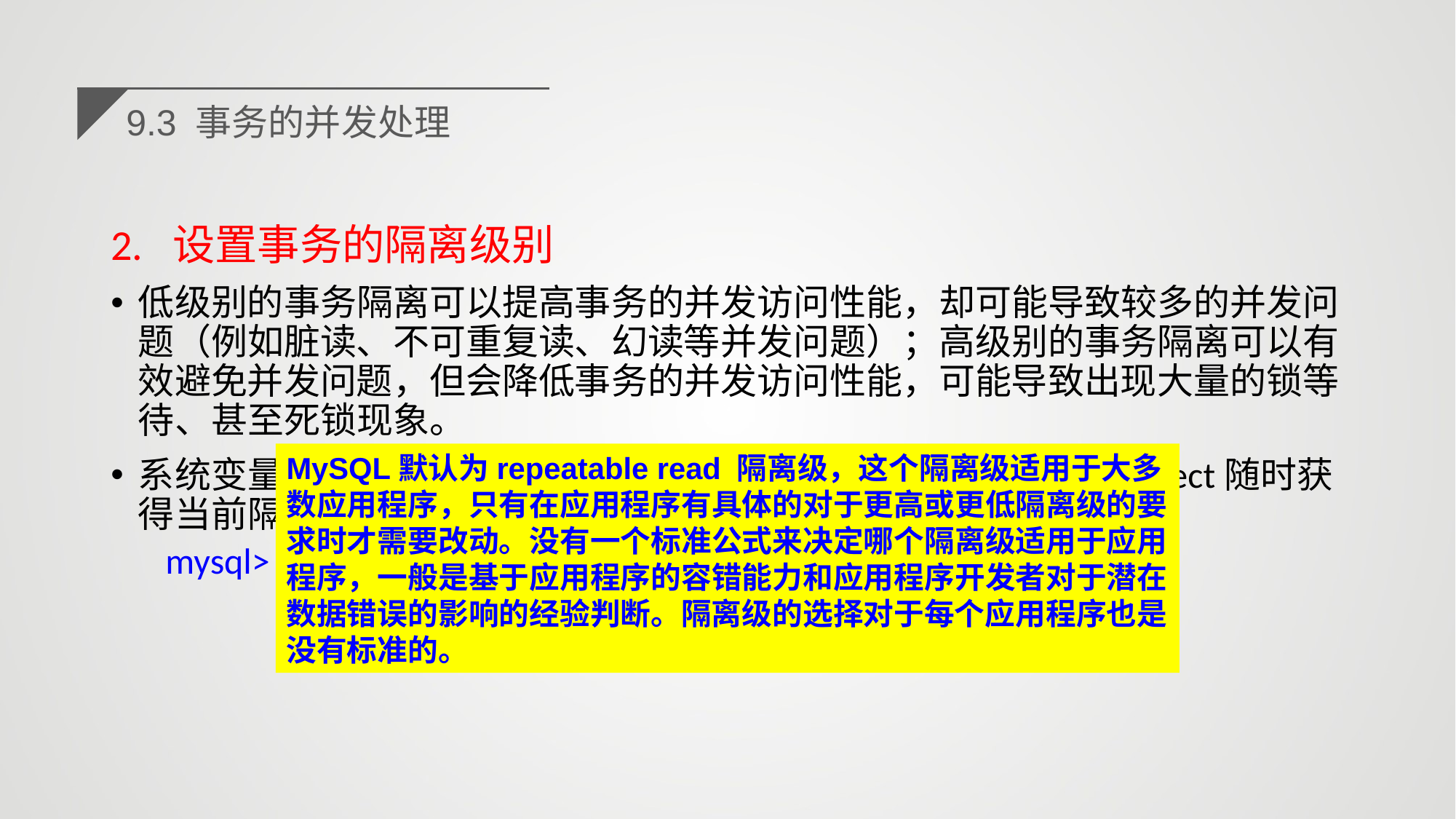

9.3 事务的并发处理

2.  设置事务的隔离级别
低级别的事务隔离可以提高事务的并发访问性能，却可能导致较多的并发问题（例如脏读、不可重复读、幻读等并发问题）；高级别的事务隔离可以有效避免并发问题，但会降低事务的并发访问性能，可能导致出现大量的锁等待、甚至死锁现象。
系统变量@@tx_isolation中存储了事务的隔离级别，可以使用select随时获得当前隔离级的值，如下所示：
mysql> select @@tx_isolation

MySQL默认为repeatable read 隔离级，这个隔离级适用于大多数应用程序，只有在应用程序有具体的对于更高或更低隔离级的要求时才需要改动。没有一个标准公式来决定哪个隔离级适用于应用程序，一般是基于应用程序的容错能力和应用程序开发者对于潜在数据错误的影响的经验判断。隔离级的选择对于每个应用程序也是没有标准的。